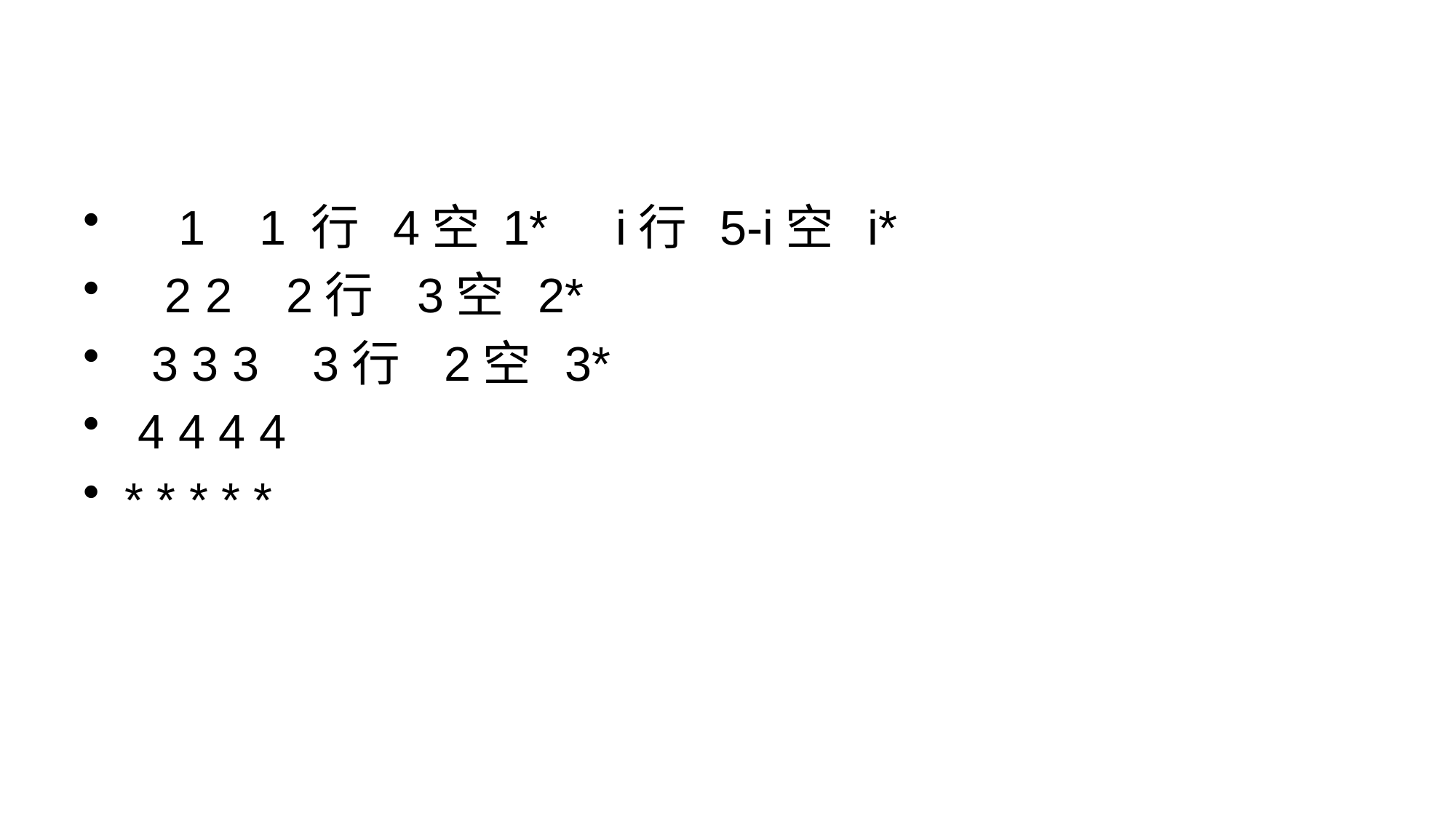

#
    1    1 行  4空 1*     i行  5-i空  i*
   2 2    2行   3空  2*
  3 3 3    3行   2空  3*
 4 4 4 4
* * * * *